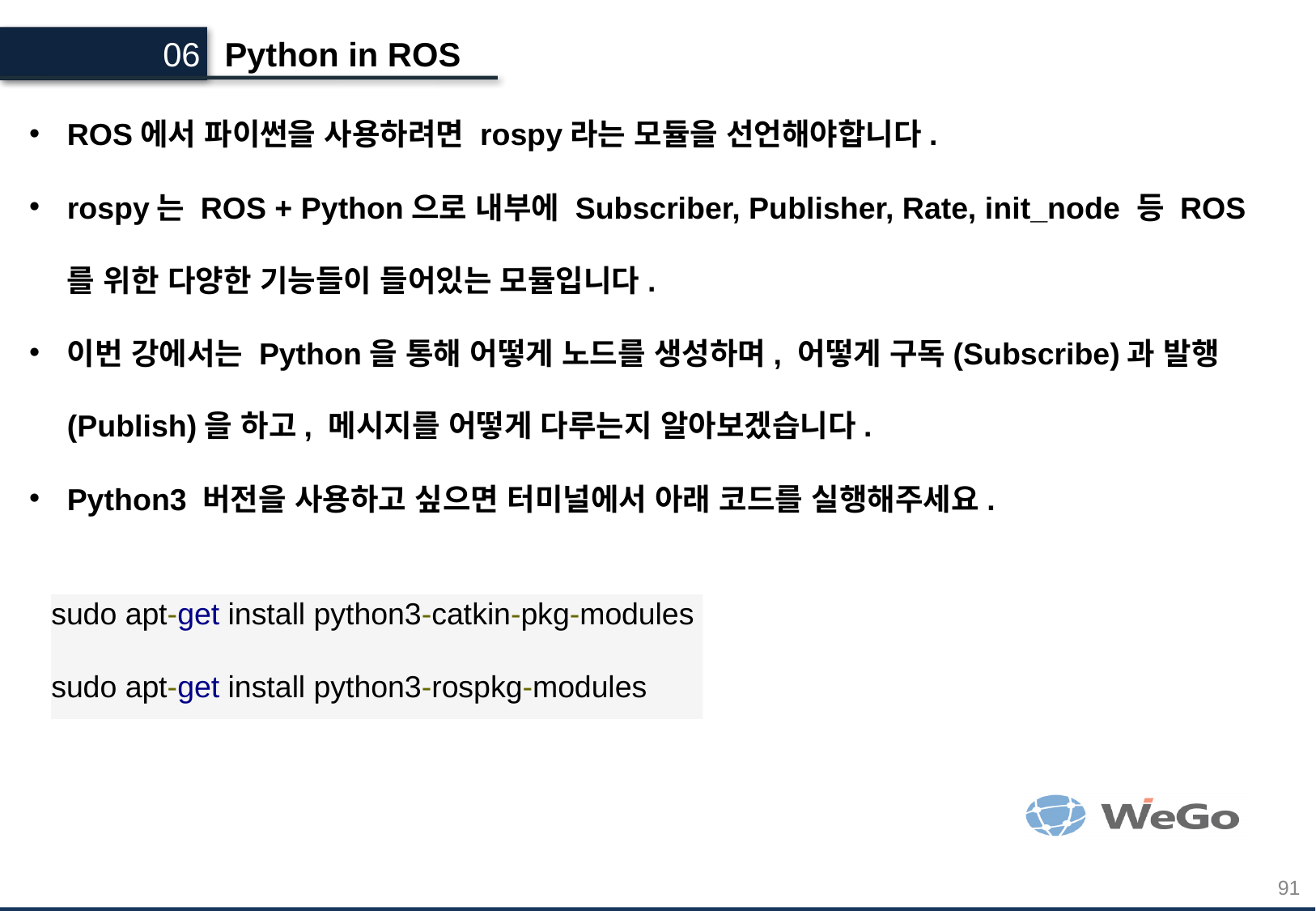

06
Python in ROS
ROS에서 파이썬을 사용하려면 rospy라는 모듈을 선언해야합니다.
rospy는 ROS + Python으로 내부에 Subscriber, Publisher, Rate, init_node 등 ROS를 위한 다양한 기능들이 들어있는 모듈입니다.
이번 강에서는 Python을 통해 어떻게 노드를 생성하며, 어떻게 구독(Subscribe)과 발행(Publish)을 하고, 메시지를 어떻게 다루는지 알아보겠습니다.
Python3 버전을 사용하고 싶으면 터미널에서 아래 코드를 실행해주세요.

sudo apt-get install python3-catkin-pkg-modules

sudo apt-get install python3-rospkg-modules
91